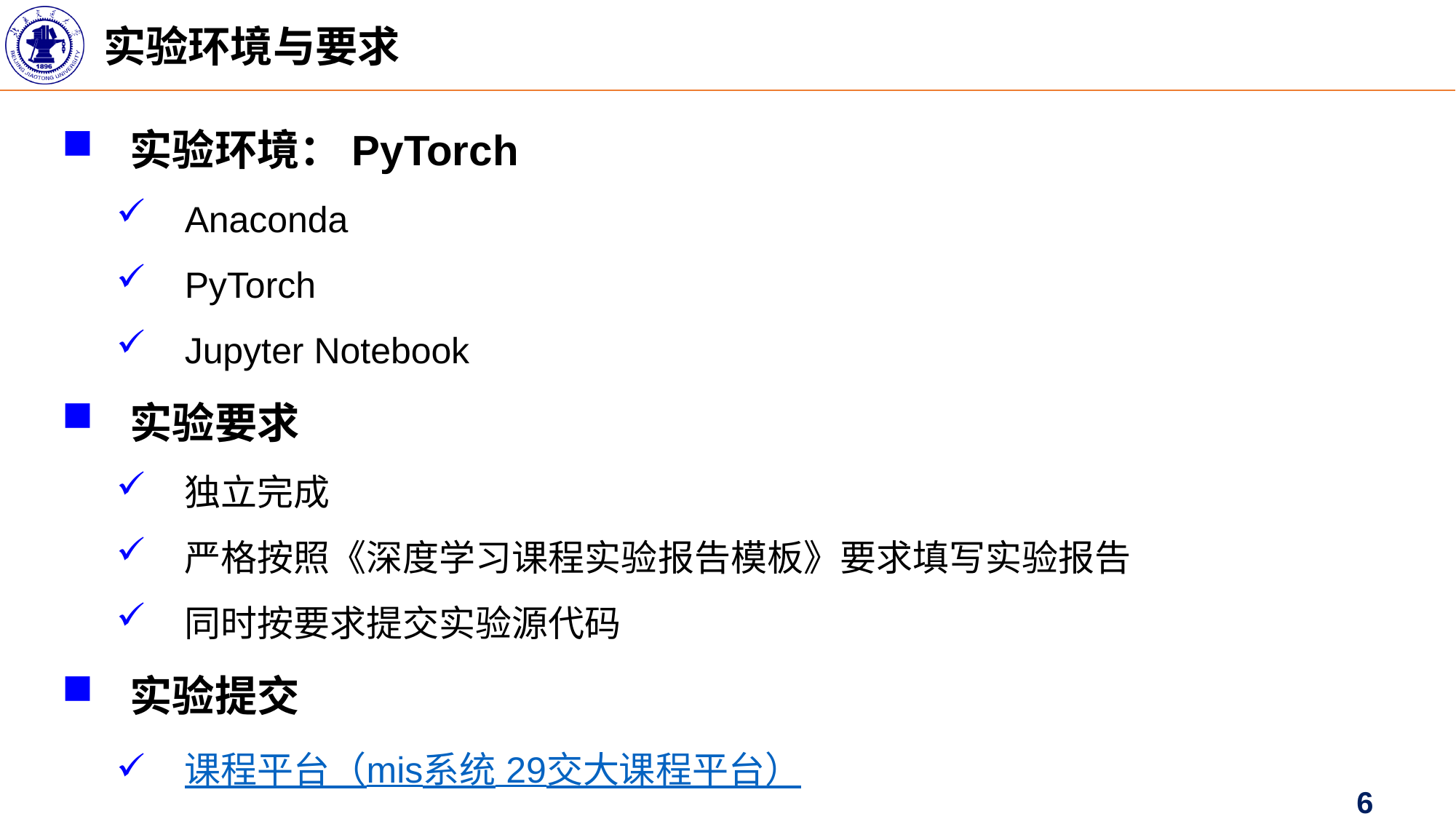

实验环境与要求
实验环境：PyTorch
Anaconda
PyTorch
Jupyter Notebook
实验要求
独立完成
严格按照《深度学习课程实验报告模板》要求填写实验报告
同时按要求提交实验源代码
实验提交
课程平台（mis系统 29交大课程平台）